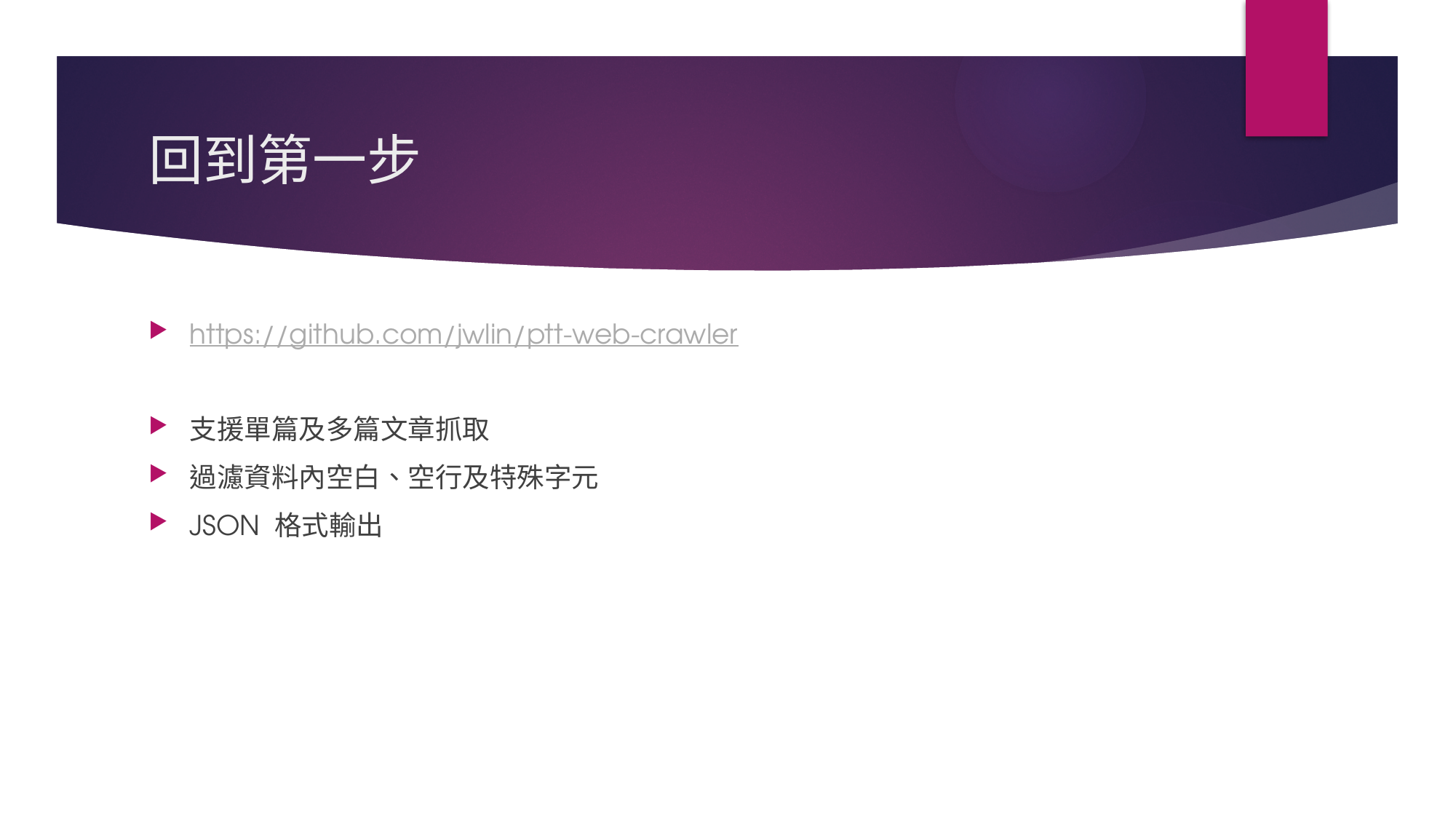

# 回到第一步
https://github.com/jwlin/ptt-web-crawler

支援單篇及多篇文章抓取
過濾資料內空白、空行及特殊字元
JSON 格式輸出